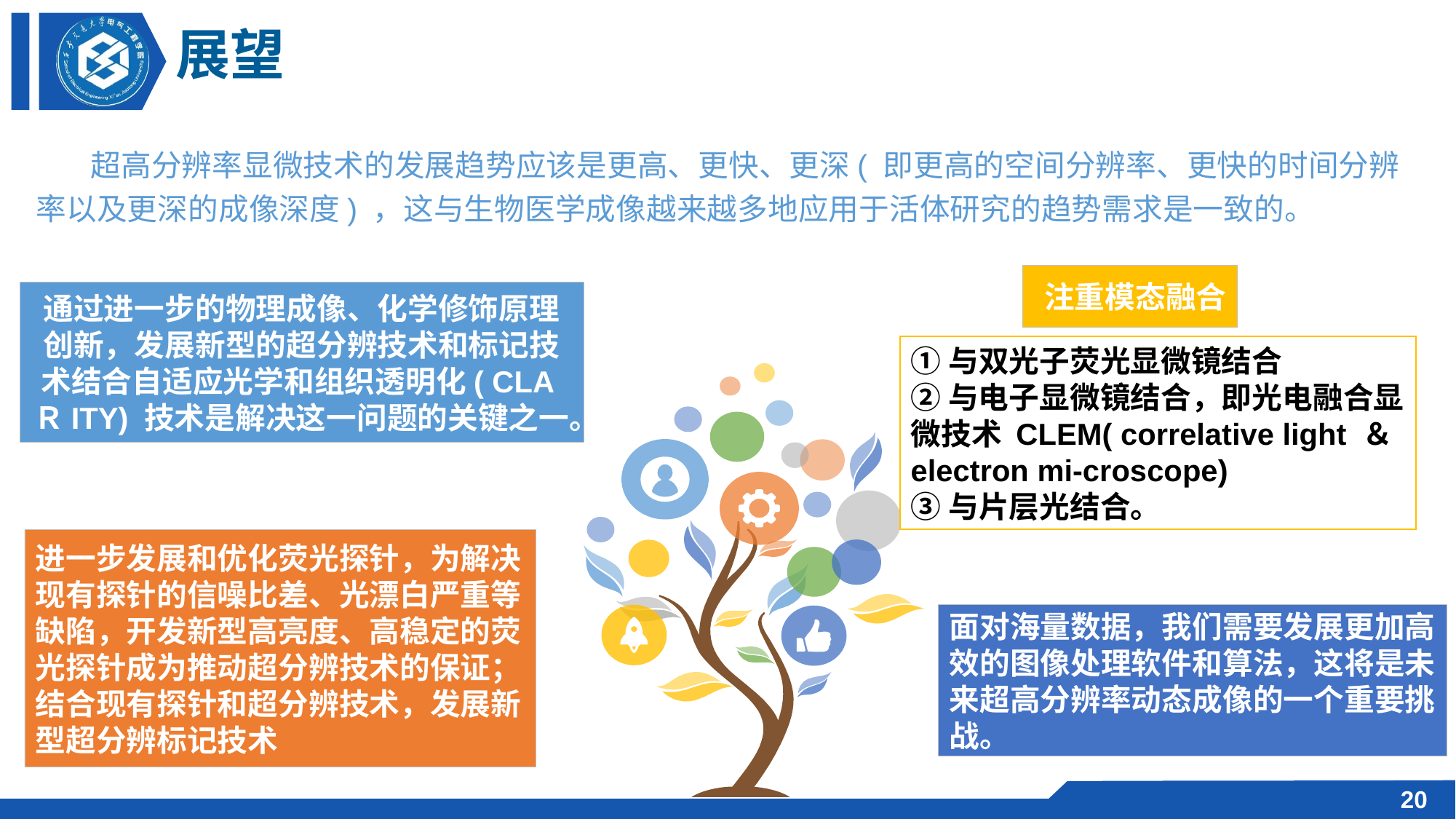

展望
       超高分辨率显微技术的发展趋势应该是更高、更快、更深( 即更高的空间分辨率、更快的时间分辨率以及更深的成像深度) ，这与生物医学成像越来越多地应用于活体研究的趋势需求是一致的。
注重模态融合
通过进一步的物理成像、化学修饰原理创新，发展新型的超分辨技术和标记技术结合自适应光学和组织透明化( CLAＲITY) 技术是解决这一问题的关键之一。
①与双光子荧光显微镜结合
②与电子显微镜结合，即光电融合显微技术 CLEM( correlative light ＆ electron mi-croscope)
③与片层光结合。

进一步发展和优化荧光探针，为解决现有探针的信噪比差、光漂白严重等缺陷，开发新型高亮度、高稳定的荧光探针成为推动超分辨技术的保证；结合现有探针和超分辨技术，发展新型超分辨标记技术
面对海量数据，我们需要发展更加高效的图像处理软件和算法，这将是未来超高分辨率动态成像的一个重要挑战。
3
20